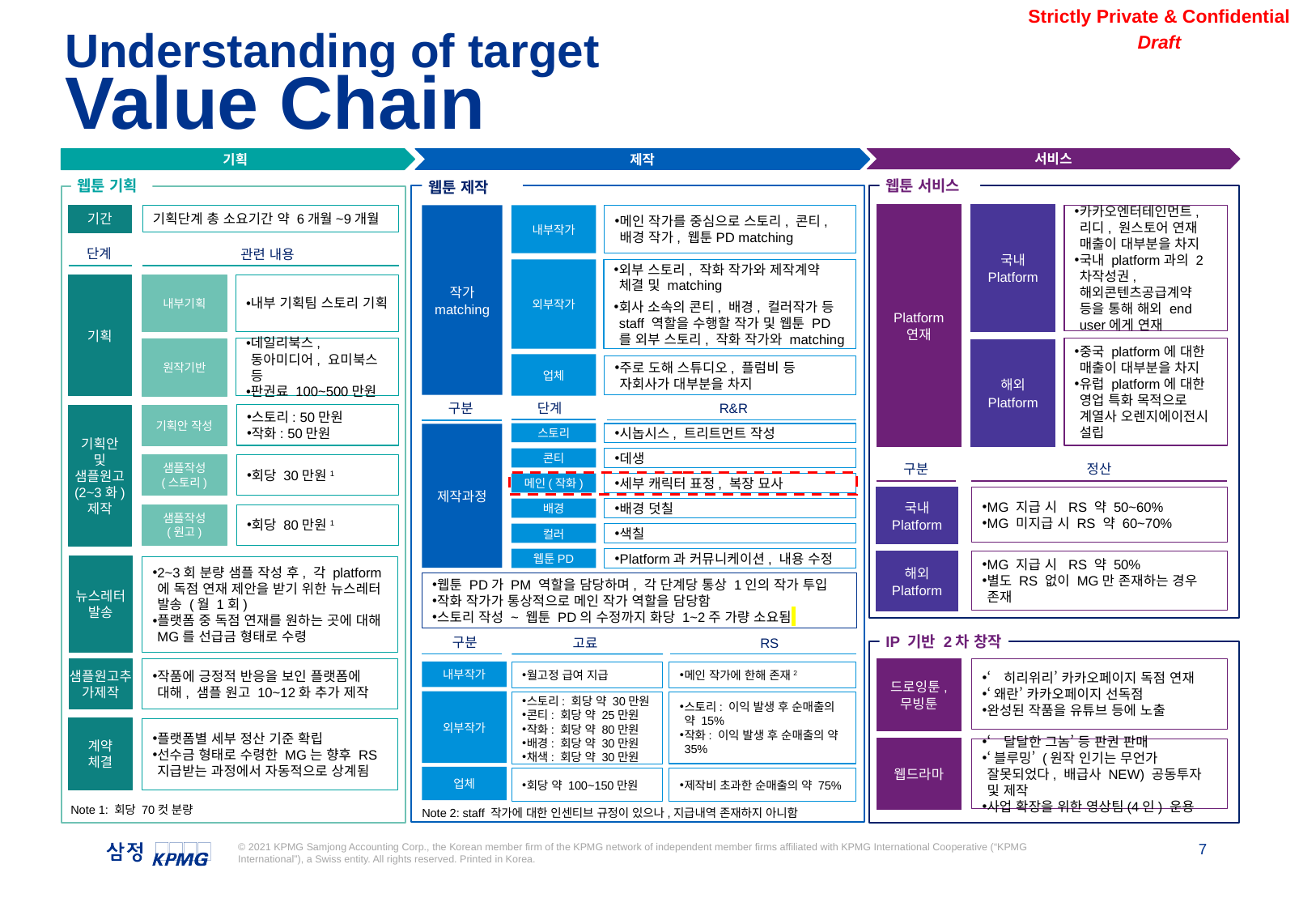

Understanding of target
Value Chain
기획
제작
서비스
웹툰 기획
웹툰 서비스
웹툰 제작

내부작가
메인 작가를 중심으로 스토리, 콘티, 배경 작가, 웹툰PD matching
카카오엔터테인먼트, 리디, 원스토어 연재 매출이 대부분을 차지
국내 platform과의 2차작성권, 해외콘텐츠공급계약 등을 통해 해외 end user에게 연재
기간
기획단계 총 소요기간 약 6개월~9개월
작가
matching
Platform 연재
국내 Platform
관련 내용
단계
외부작가
외부 스토리, 작화 작가와 제작계약 체결 및 matching
회사 소속의 콘티, 배경, 컬러작가 등 staff 역할을 수행할 작가 및 웹툰 PD를 외부 스토리, 작화 작가와 matching
내부 기획팀 스토리 기획
내부기획
기획
중국 platform에 대한 매출이 대부분을 차지
유럽 platform에 대한 영업 특화 목적으로 계열사 오렌지에이전시 설립
데일리북스, 동아미디어, 요미북스 등
판권료 100~500만원
원작기반
해외 Platform
업체
주로 도해 스튜디오, 플럼비 등 자회사가 대부분을 차지
R&R
단계
구분
스토리: 50만원
작화: 50만원
기획안 작성
기획안
및
샘플원고
(2~3화)
제작
스토리
시놉시스, 트리트먼트 작성
제작과정
콘티
데생
회당 30만원1
샘플작성
(스토리)
구분
정산

메인(작화)
세부 캐릭터 표정, 복장 묘사
MG 지급 시  RS 약 50~60%
MG 미지급 시 RS 약 60~70%
국내
Platform
배경
배경 덧칠
샘플작성
(원고)
회당 80만원1
색칠
컬러
Platform과 커뮤니케이션, 내용 수정
웹툰PD
MG 지급 시  RS 약 50%
별도 RS 없이 MG만 존재하는 경우 존재
해외
Platform
뉴스레터 발송
2~3회 분량 샘플 작성 후, 각 platform에 독점 연재 제안을 받기 위한 뉴스레터 발송 (월 1회)
플랫폼 중 독점 연재를 원하는 곳에 대해 MG를 선급금 형태로 수령
웹툰 PD가 PM 역할을 담당하며, 각 단계당 통상 1인의 작가 투입
작화 작가가 통상적으로 메인 작가 역할을 담당함
스토리 작성 ~ 웹툰 PD의 수정까지 화당 1~2주 가량 소요됨
고료
RS
IP 기반 2차 창작
구분

작품에 긍정적 반응을 보인 플랫폼에 대해, 샘플 원고 10~12화 추가 제작
샘플원고추가제작
‘히리위리’ 카카오페이지 독점 연재
‘왜란’ 카카오페이지 선독점
완성된 작품을 유튜브 등에 노출
드로잉툰, 무빙툰
내부작가
월고정 급여 지급
메인 작가에 한해 존재2
외부작가
스토리: 이익 발생 후 순매출의 약 15%
작화: 이익 발생 후 순매출의 약 35%
스토리: 회당 약 30만원
콘티: 회당 약 25만원
작화: 회당 약 80만원
배경: 회당 약 30만원
채색: 회당 약 30만원
계약 체결
플랫폼별 세부 정산 기준 확립
선수금 형태로 수령한 MG는 향후 RS 지급받는 과정에서 자동적으로 상계됨
‘달달한 그놈’ 등 판권 판매
‘블루밍’ (원작 인기는 무언가 잘못되었다, 배급사 NEW) 공동투자 및 제작
사업 확장을 위한 영상팀(4인) 운용
웹드라마
업체
제작비 초과한 순매출의 약 75%
회당 약 100~150만원
Note 1: 회당 70컷 분량
Note 2: staff 작가에 대한 인센티브 규정이 있으나,지급내역 존재하지 아니함